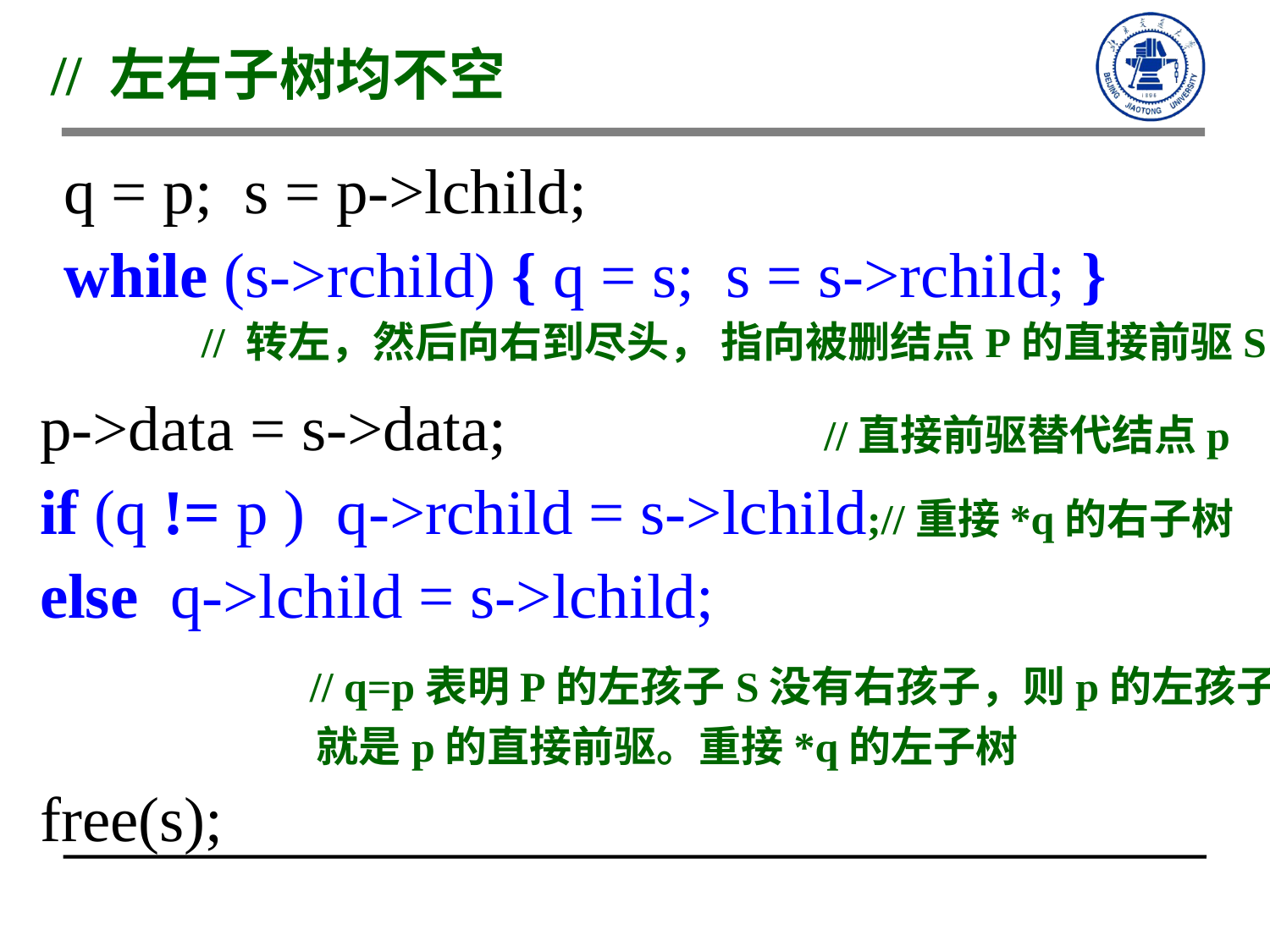

// 左右子树均不空
q = p;  s = p->lchild;
while (s->rchild) { q = s;  s = s->rchild; }
             // 转左，然后向右到尽头， 指向被删结点P的直接前驱S
p->data = s->data;                    //直接前驱替代结点p
if (q != p )  q->rchild = s->lchild;//重接*q的右子树
else  q->lchild = s->lchild;
                 // q=p表明P的左孩子S没有右孩子，则p的左孩子S
                            就是p的直接前驱。重接*q的左子树
free(s);